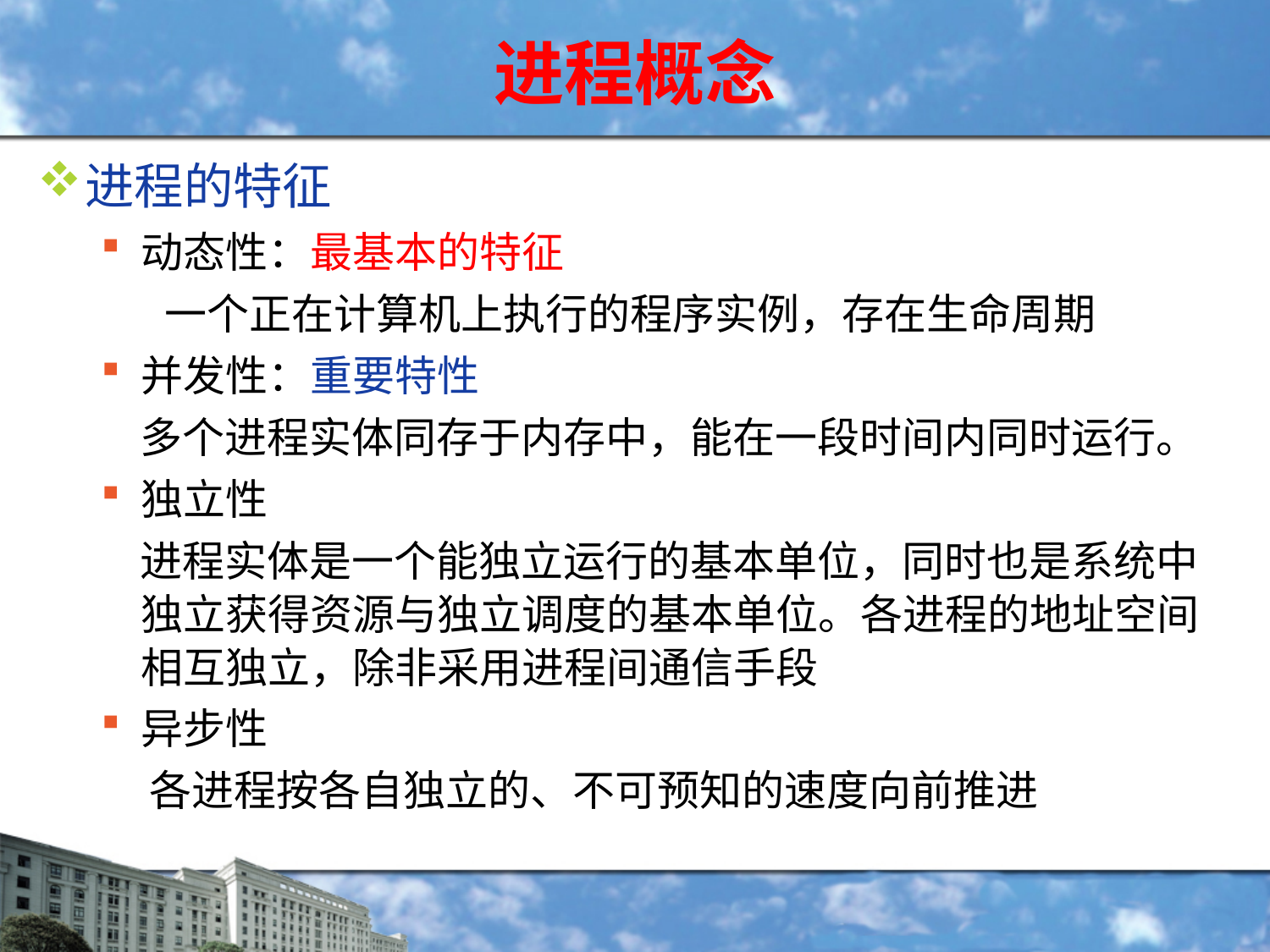

# 进程概念
进程的特征
动态性：最基本的特征
一个正在计算机上执行的程序实例，存在生命周期
并发性：重要特性
   多个进程实体同存于内存中，能在一段时间内同时运行。
独立性
   进程实体是一个能独立运行的基本单位，同时也是系统中独立获得资源与独立调度的基本单位。各进程的地址空间相互独立，除非采用进程间通信手段
异步性
    各进程按各自独立的、不可预知的速度向前推进